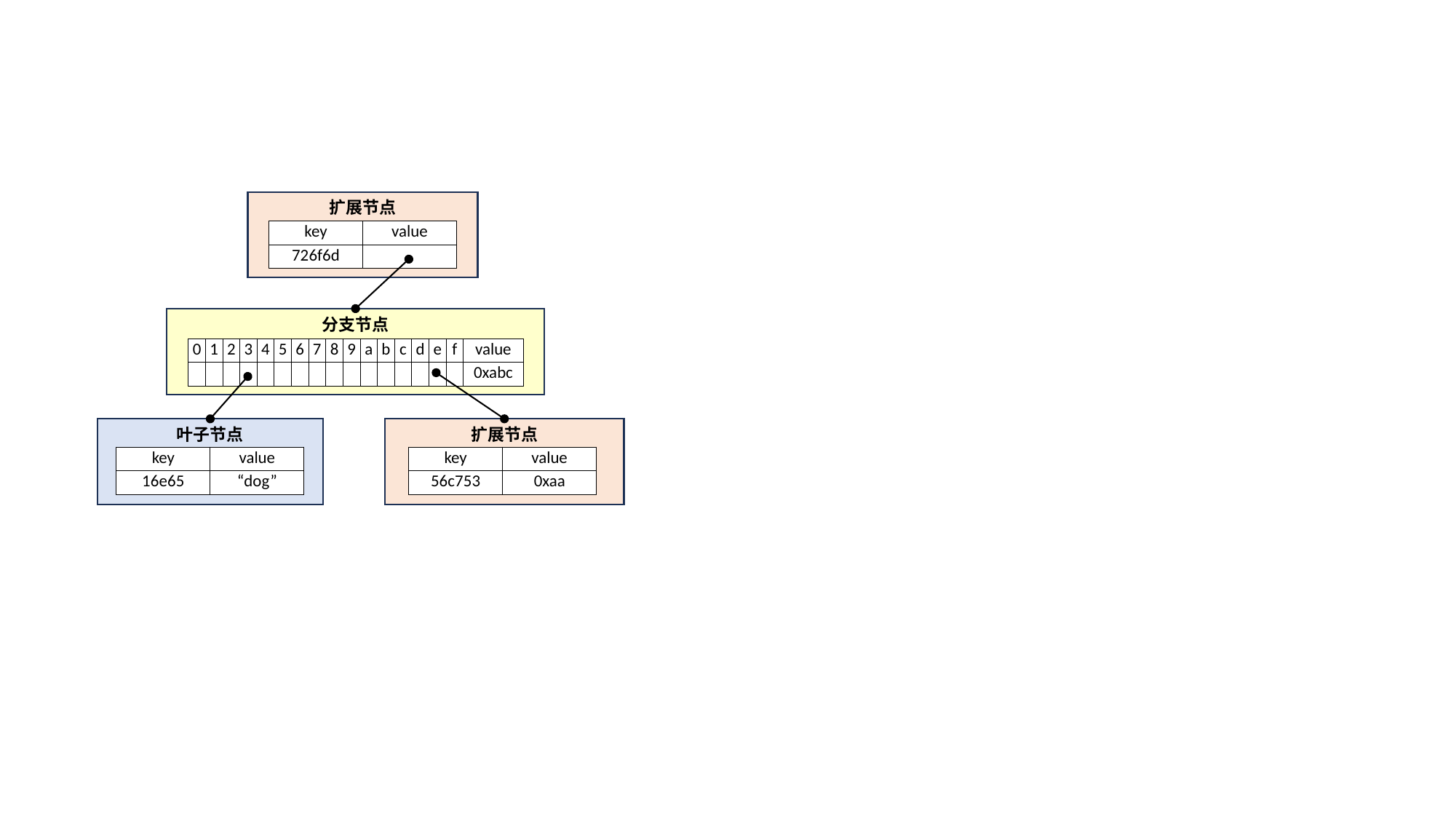

扩展节点
| key | value |
| --- | --- |
| 726f6d |  |
分支节点
| 0 | 1 | 2 | 3 | 4 | 5 | 6 | 7 | 8 | 9 | a | b | c | d | e | f | value |
| --- | --- | --- | --- | --- | --- | --- | --- | --- | --- | --- | --- | --- | --- | --- | --- | --- |
|  |  |  |  |  |  |  |  |  |  |  |  |  |  |  |  | 0xabc |
叶子节点
扩展节点
| key | value |
| --- | --- |
| 16e65 | “dog” |
| key | value |
| --- | --- |
| 56c753 | 0xaa |